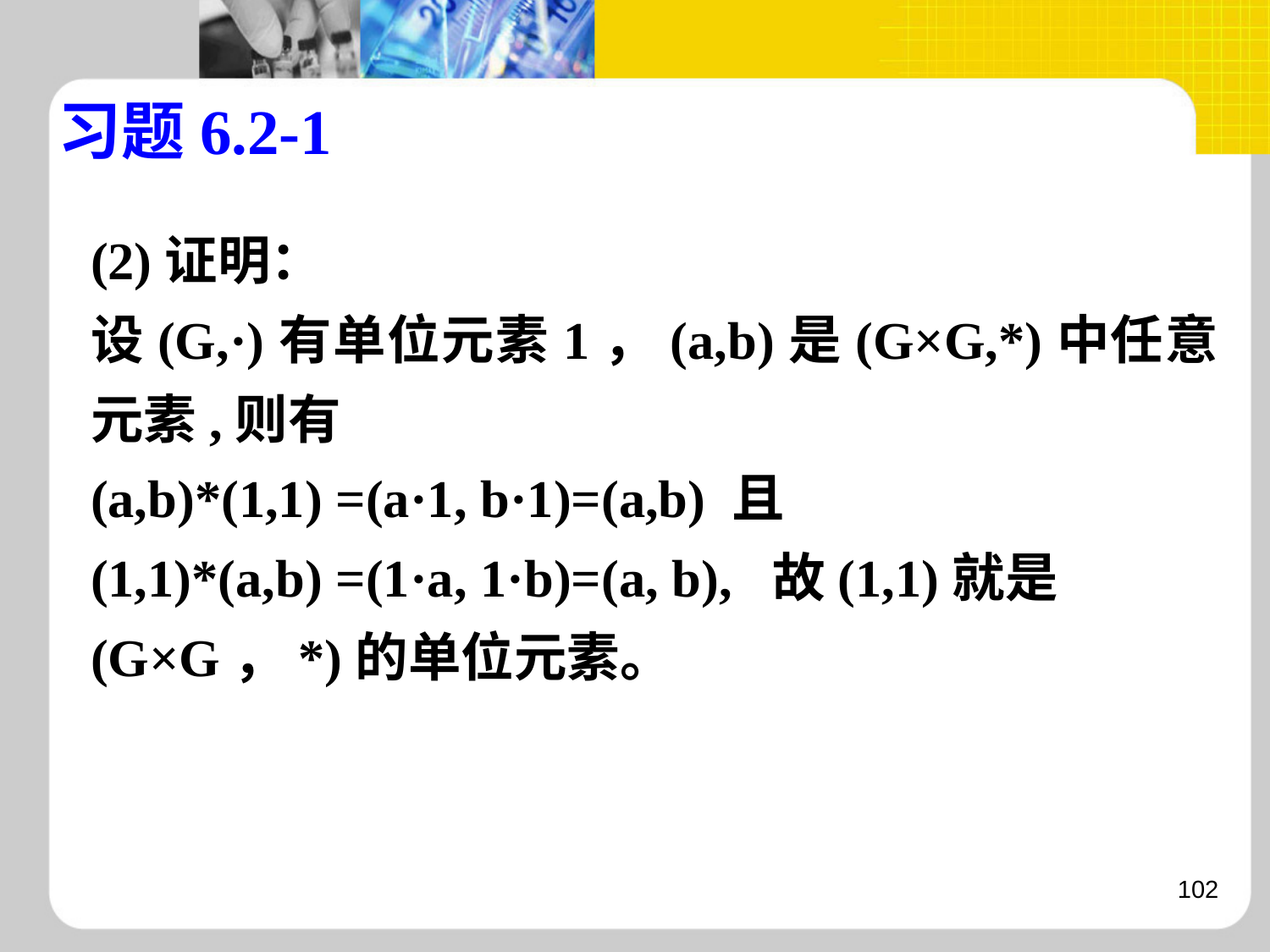

习题6.2-1
(2)证明：
设(G,·)有单位元素1，(a,b)是(G×G,*)中任意元素,则有
(a,b)*(1,1) =(a·1, b·1)=(a,b) 且
(1,1)*(a,b) =(1·a, 1·b)=(a, b),  故(1,1)就是
(G×G，*)的单位元素。

102